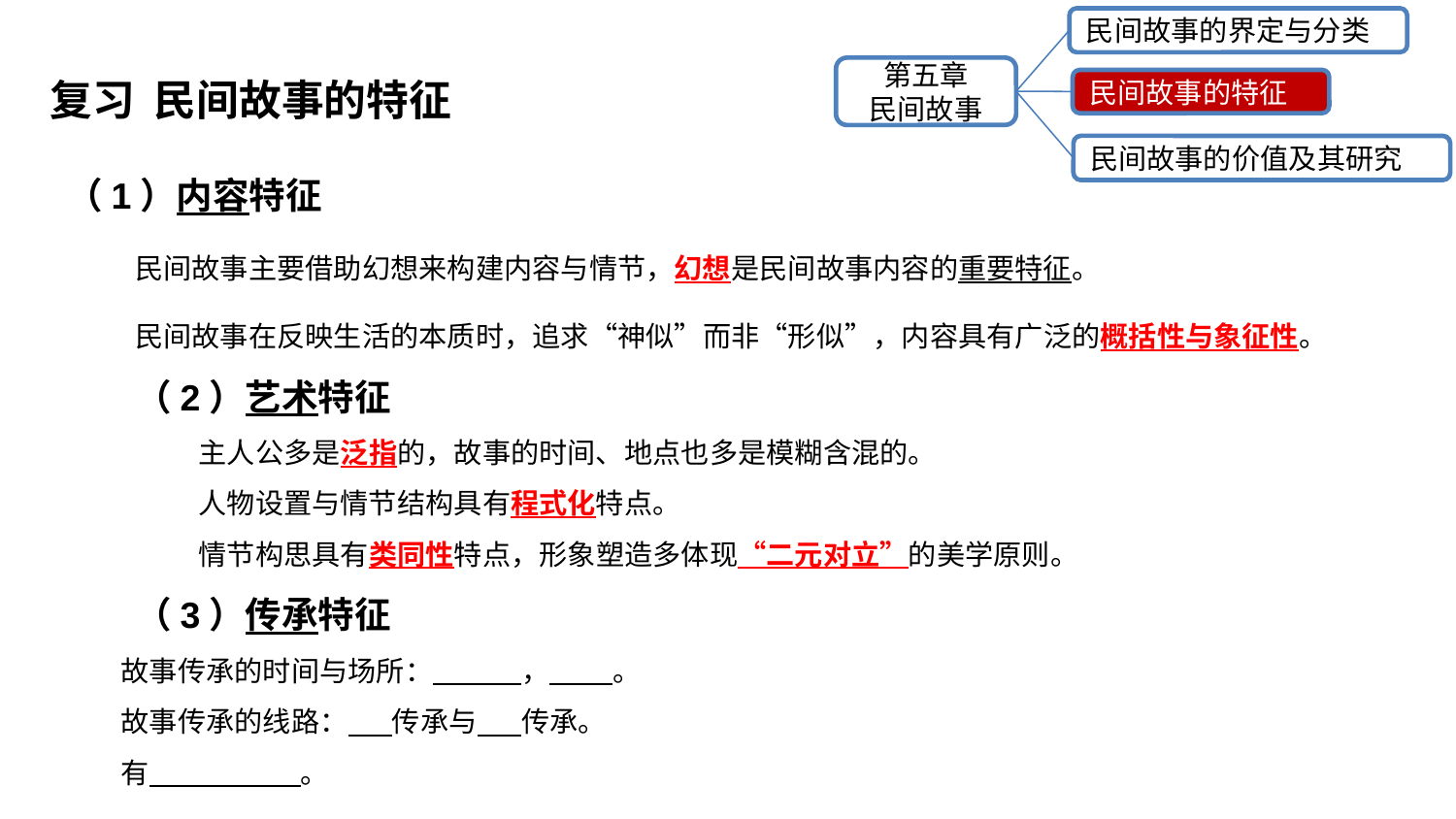

民间故事的界定与分类
第五章
民间故事
民间故事的特征
民间故事的价值及其研究
复习  民间故事的特征
（1）内容特征
民间故事主要借助幻想来构建内容与情节，幻想是民间故事内容的重要特征。
民间故事在反映生活的本质时，追求“神似”而非“形似”，内容具有广泛的概括性与象征性。
（2）艺术特征
         主人公多是泛指的，故事的时间、地点也多是模糊含混的。
         人物设置与情节结构具有程式化特点。
         情节构思具有类同性特点，形象塑造多体现“二元对立”的美学原则。
（3）传承特征
故事传承的时间与场所：              ，          。
故事传承的线路：       传承与       传承。
有                        。